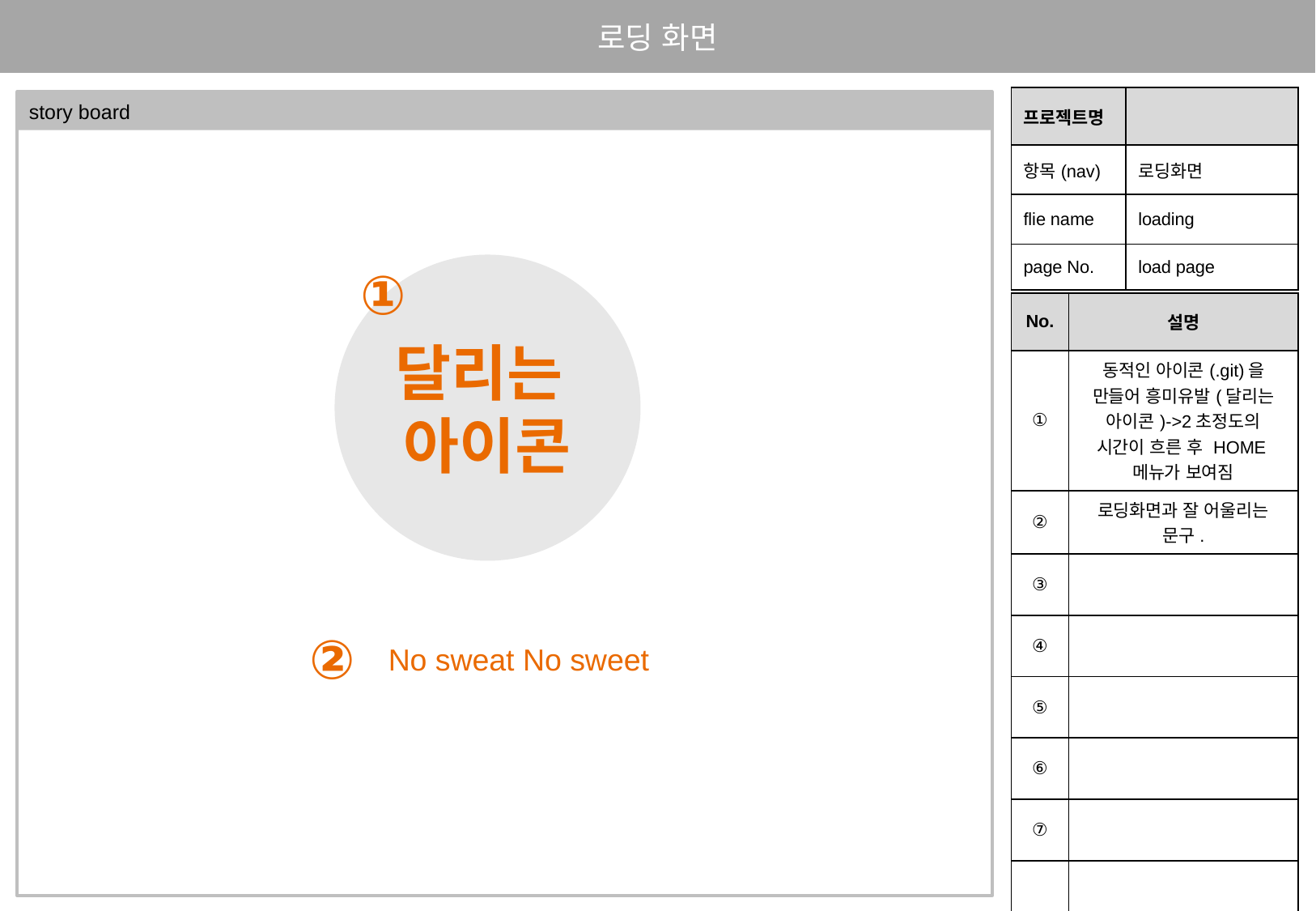

로딩 화면
| 프로젝트명 |  |
| --- | --- |
| 항목(nav) | 로딩화면 |
| flie name | loading |
| page No. | load page |

story board
①
달리는
아이콘
| No. | 설명 |
| --- | --- |
| ① | 동적인 아이콘(.git)을 만들어 흥미유발(달리는 아이콘)->2초정도의 시간이 흐른 후 HOME메뉴가 보여짐 |
| ② | 로딩화면과 잘 어울리는 문구. |
| ③ |  |
| ④ |  |
| ⑤ |  |
| ⑥ |  |
| ⑦ |  |
|  |  |
②

No sweat No sweet